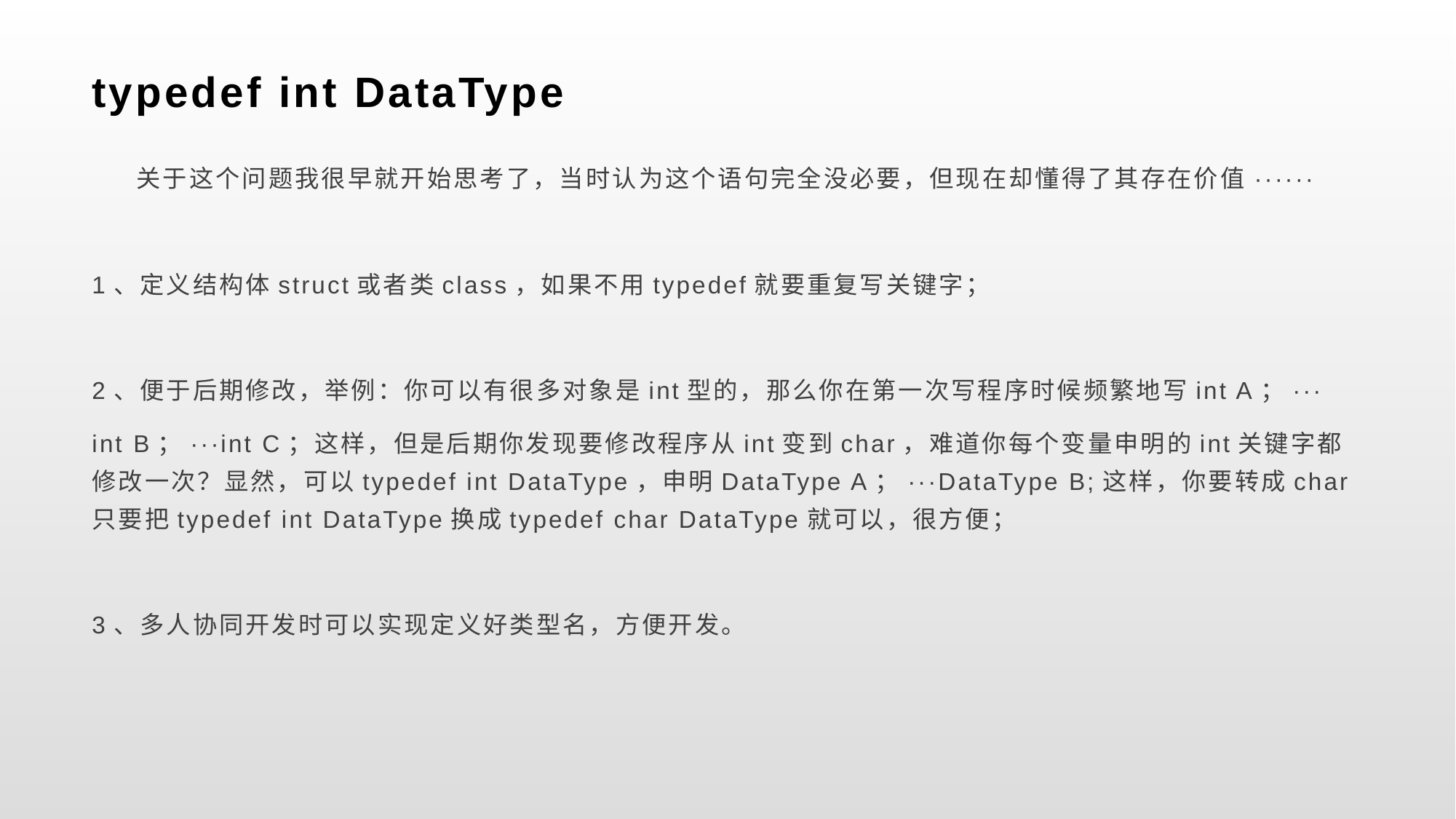

# typedef int DataType
     关于这个问题我很早就开始思考了，当时认为这个语句完全没必要，但现在却懂得了其存在价值······

1、定义结构体struct或者类class，如果不用typedef就要重复写关键字；

2、便于后期修改，举例：你可以有很多对象是int型的，那么你在第一次写程序时候频繁地写int A；···
int B；···int C；这样，但是后期你发现要修改程序从int变到char，难道你每个变量申明的int关键字都修改一次？显然，可以typedef int DataType，申明DataType A；···DataType B;这样，你要转成char只要把typedef int DataType换成typedef char DataType就可以，很方便；

3、多人协同开发时可以实现定义好类型名，方便开发。